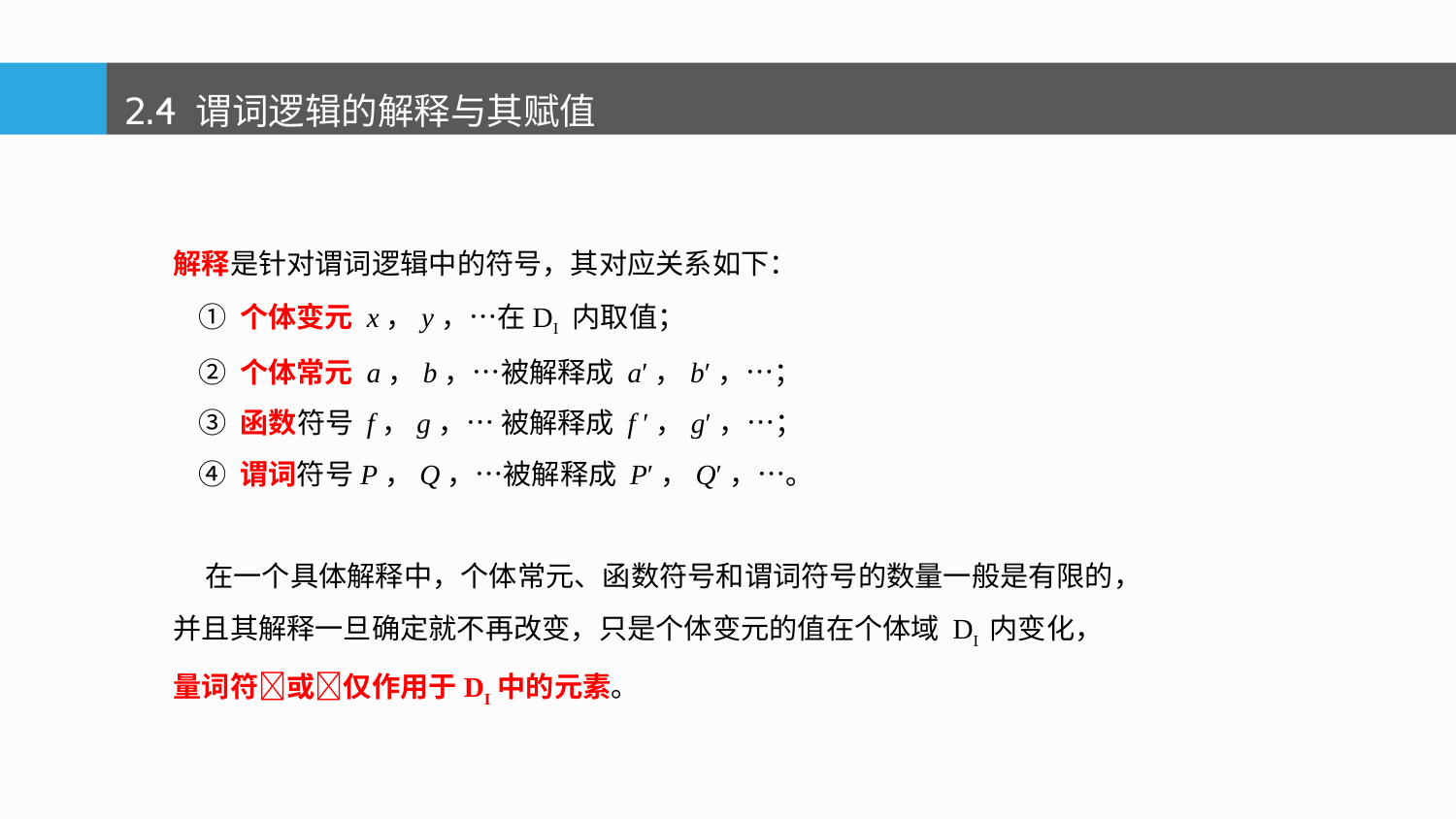

2.4 谓词逻辑的解释与其赋值

解释是针对谓词逻辑中的符号，其对应关系如下：
    ① 个体变元 x，y，…在DI 内取值；
    ② 个体常元 a，b，…被解释成 a′，b′，…；
    ③ 函数符号 f，g，… 被解释成 f ′，g′，…；
    ④ 谓词符号P，Q，…被解释成 P′，Q′，…。

    在一个具体解释中，个体常元、函数符号和谓词符号的数量一般是有限的，
并且其解释一旦确定就不再改变，只是个体变元的值在个体域 DI 内变化，
量词符∀或∃仅作用于DI中的元素。